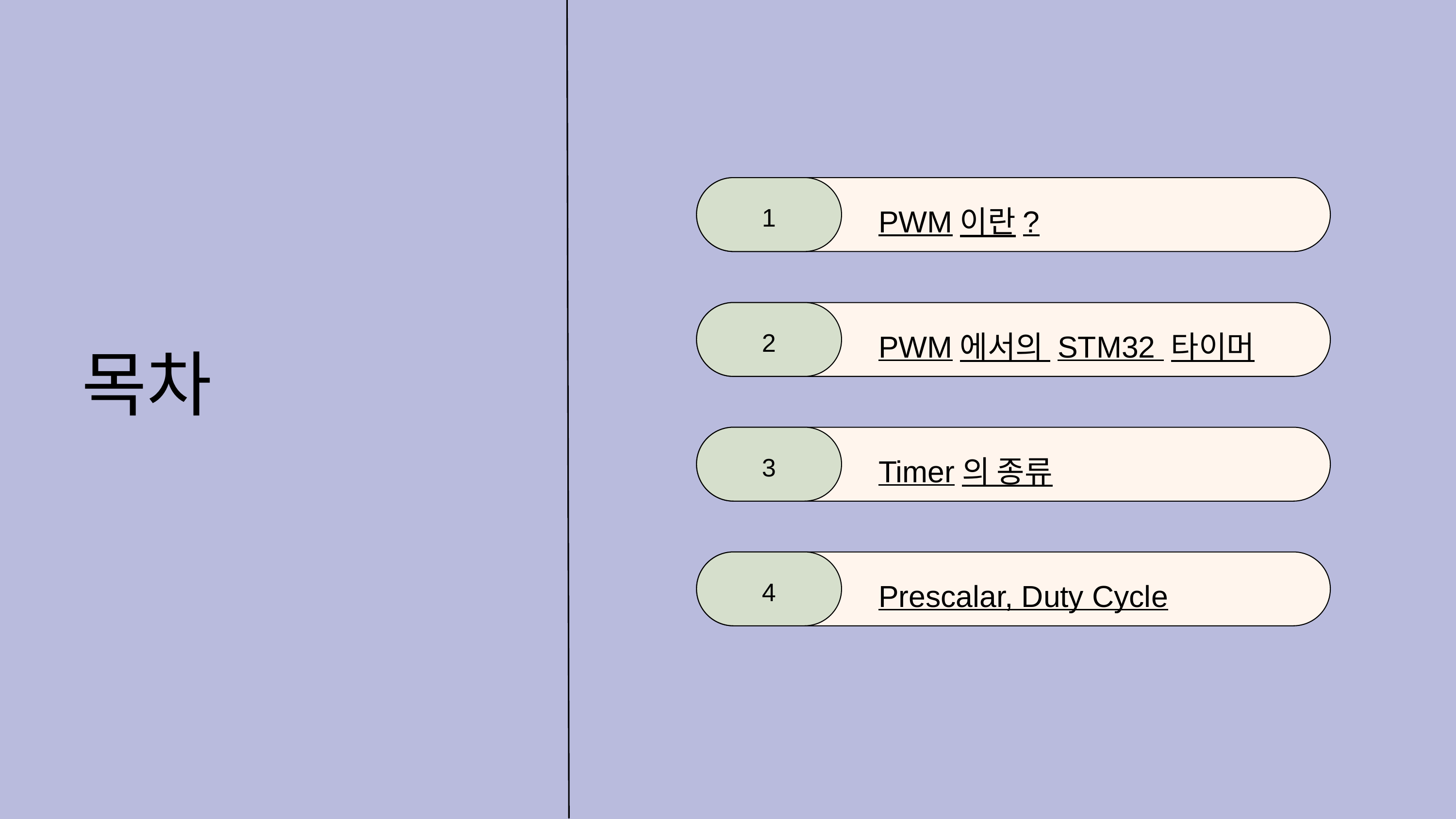

PWM이란?
1

PWM에서의 STM32 타이머
2
목차

Timer의 종류
3

Prescalar, Duty Cycle
4